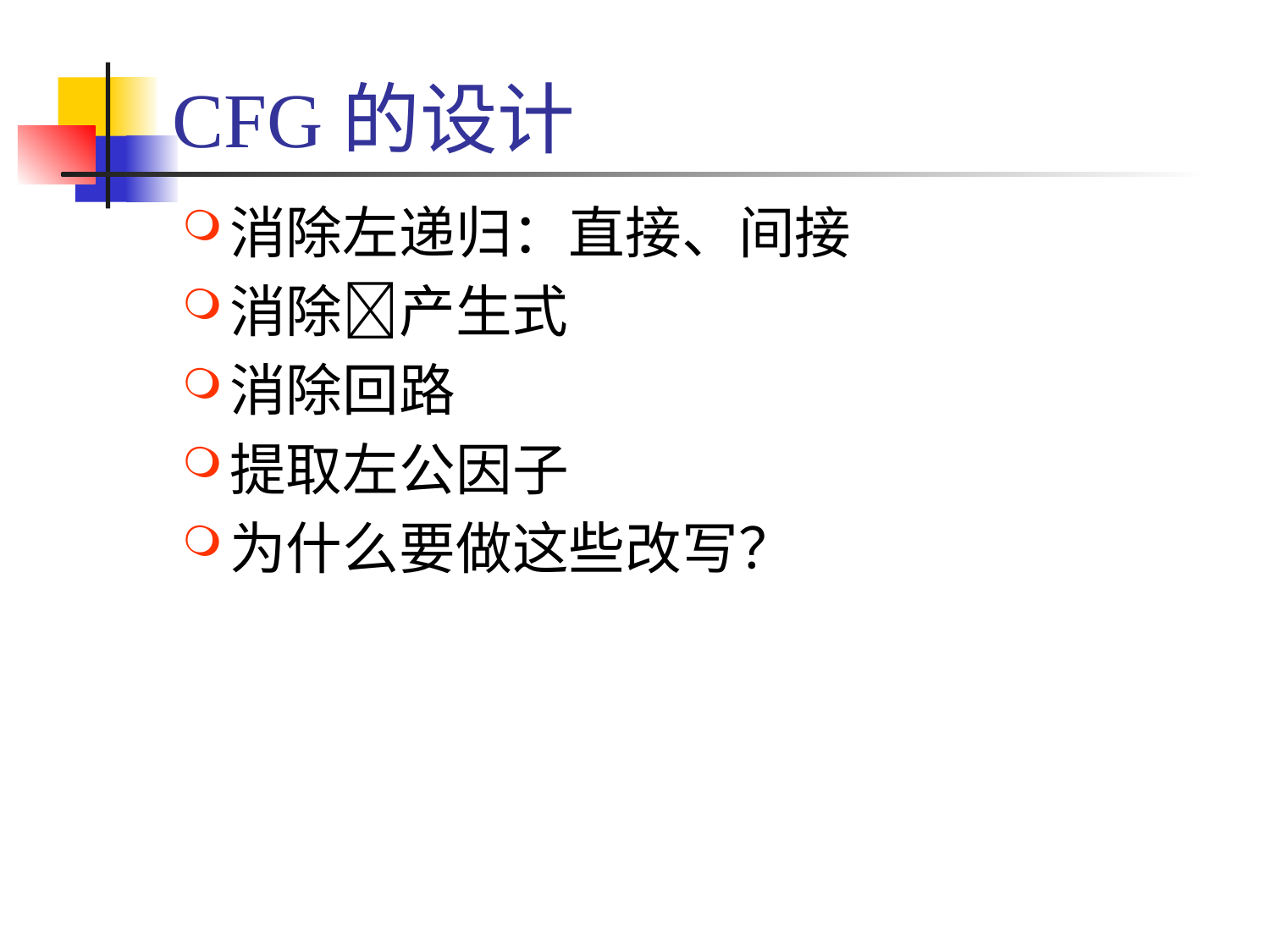

# CFG的设计
消除左递归：直接、间接
消除∈产生式
消除回路
提取左公因子
为什么要做这些改写？